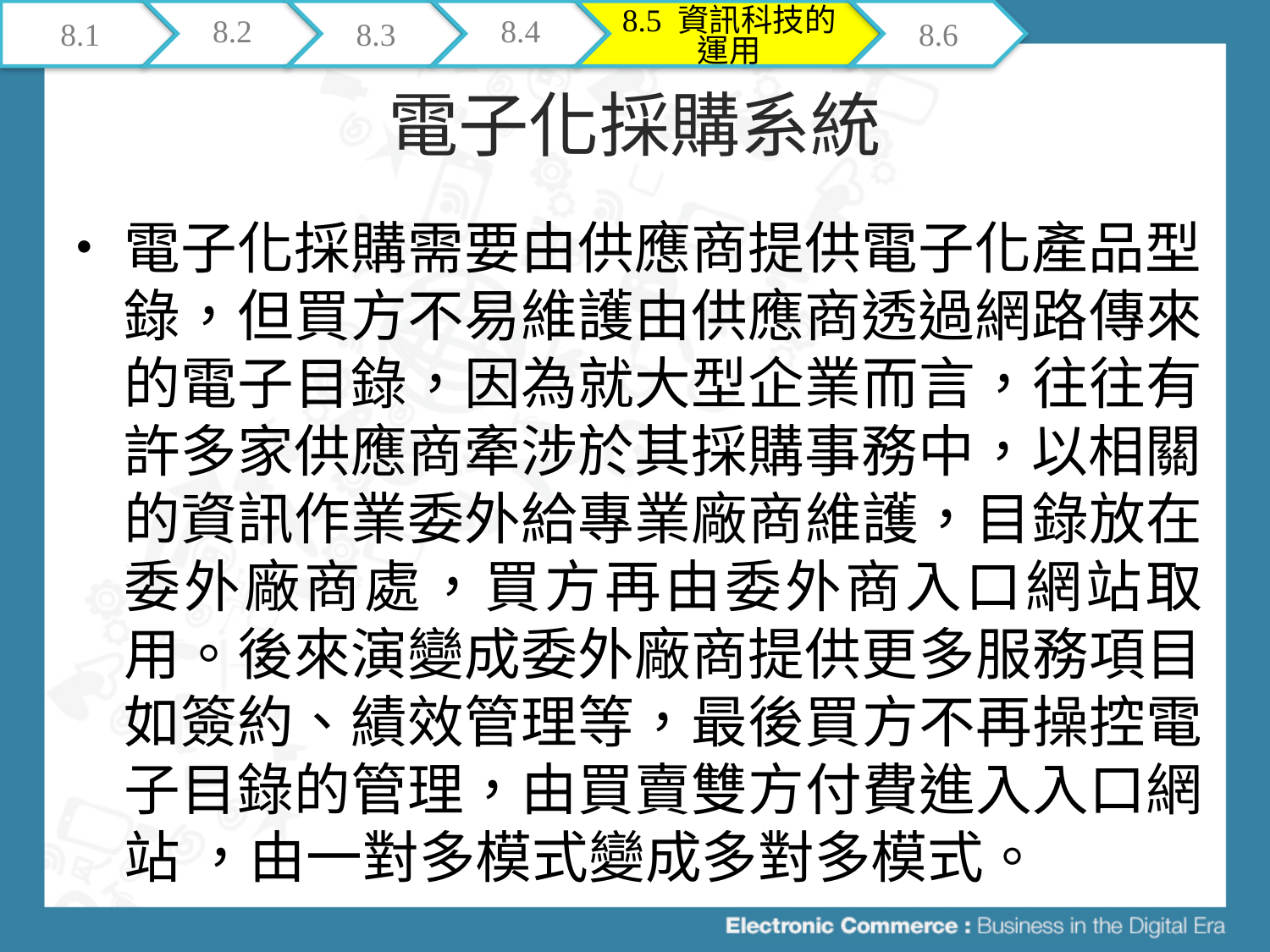

8.1
8.2
8.3
8.4
8.5 資訊科技的運用
8.6
# 電子化採購系統
電子化採購需要由供應商提供電子化產品型錄，但買方不易維護由供應商透過網路傳來的電子目錄，因為就大型企業而言，往往有許多家供應商牽涉於其採購事務中，以相關的資訊作業委外給專業廠商維護，目錄放在委外廠商處，買方再由委外商入口網站取用。後來演變成委外廠商提供更多服務項目如簽約、績效管理等，最後買方不再操控電子目錄的管理，由買賣雙方付費進入入口網站 ，由一對多模式變成多對多模式。